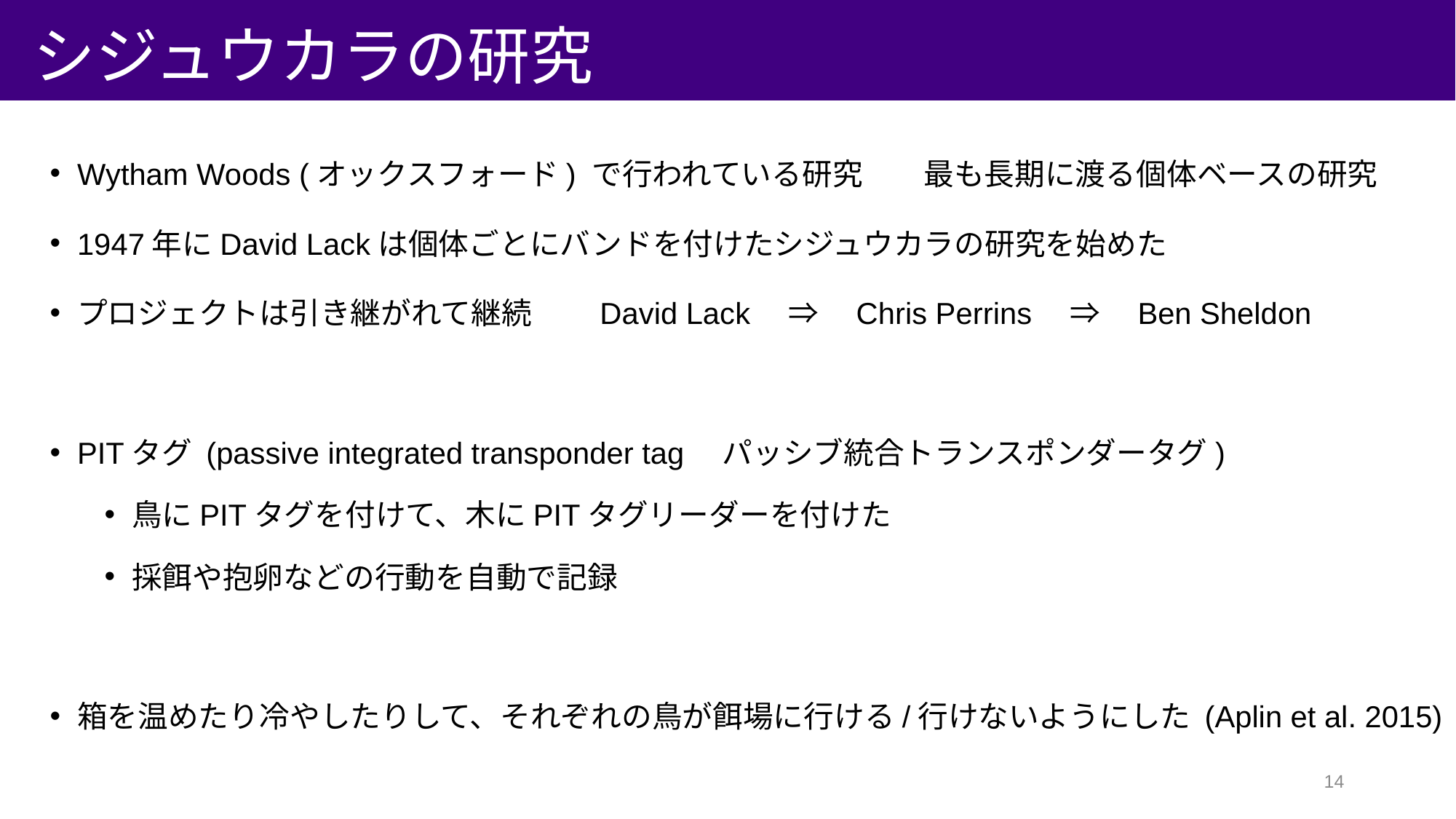

# シジュウカラの研究
Wytham Woods (オックスフォード) で行われている研究　　最も長期に渡る個体ベースの研究
1947年にDavid Lackは個体ごとにバンドを付けたシジュウカラの研究を始めた
プロジェクトは引き継がれて継続　　David Lack　⇒　Chris Perrins　⇒　Ben Sheldon

PITタグ (passive integrated transponder tag　パッシブ統合トランスポンダータグ)
鳥にPITタグを付けて、木にPITタグリーダーを付けた
採餌や抱卵などの行動を自動で記録

箱を温めたり冷やしたりして、それぞれの鳥が餌場に行ける/行けないようにした (Aplin et al. 2015)
14